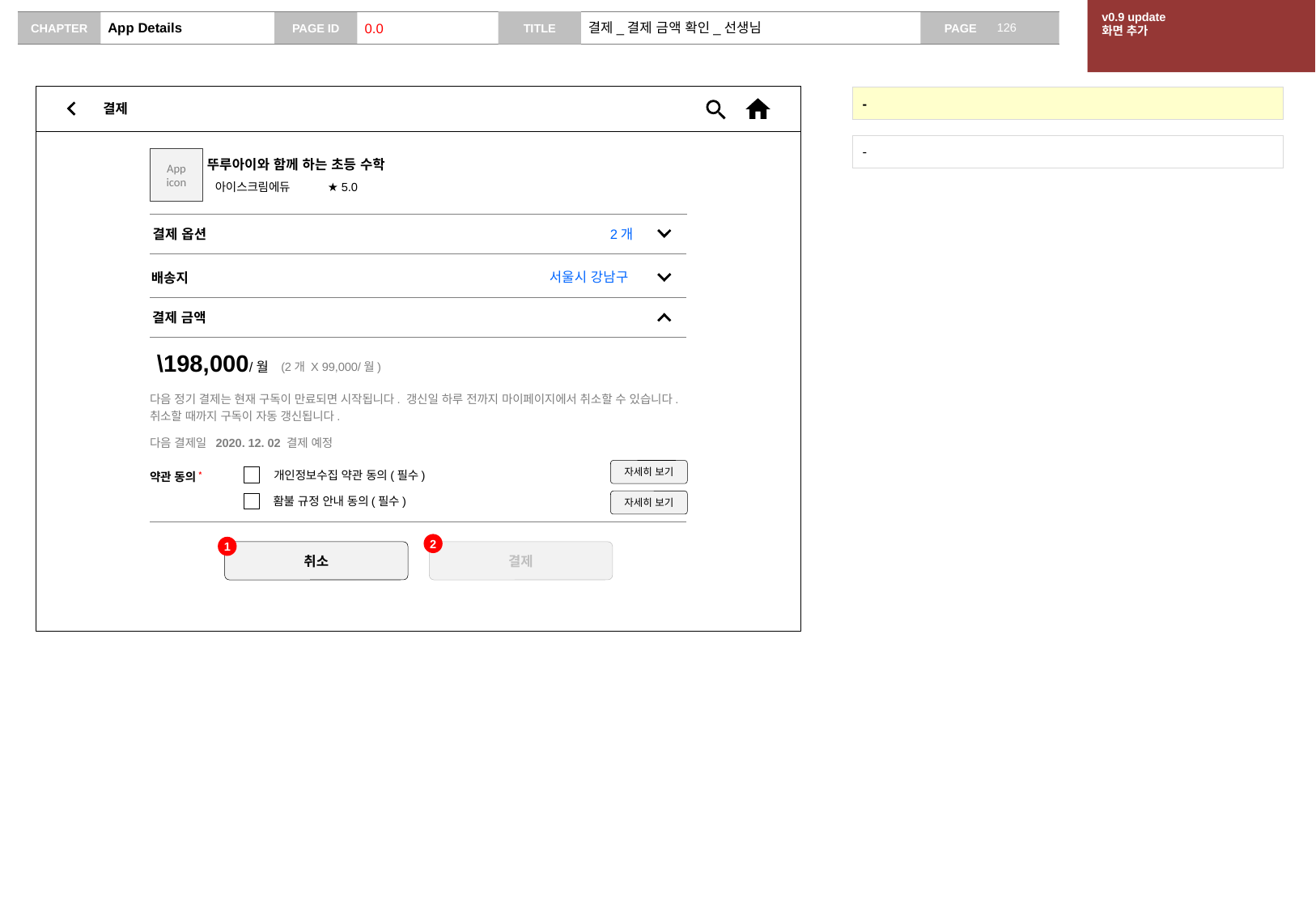

v0.9 update
화면 추가

# App Details
0.0
결제_결제 금액 확인_선생님

결제
-

-
App
icon
뚜루아이와 함께 하는 초등 수학
아이스크림에듀
★ 5.0
결제 옵션
2개

서울시 강남구
배송지

결제 금액

\198,000/월
(2개 X 99,000/월)
다음 정기 결제는 현재 구독이 만료되면 시작됩니다. 갱신일 하루 전까지 마이페이지에서 취소할 수 있습니다. 취소할 때까지 구독이 자동 갱신됩니다.

다음 결제일  2020. 12. 02 결제 예정
자세히 보기

약관 동의*
개인정보수집 약관 동의(필수)
자세히 보기

홤불 규정 안내 동의(필수)
2
1
취소
결제